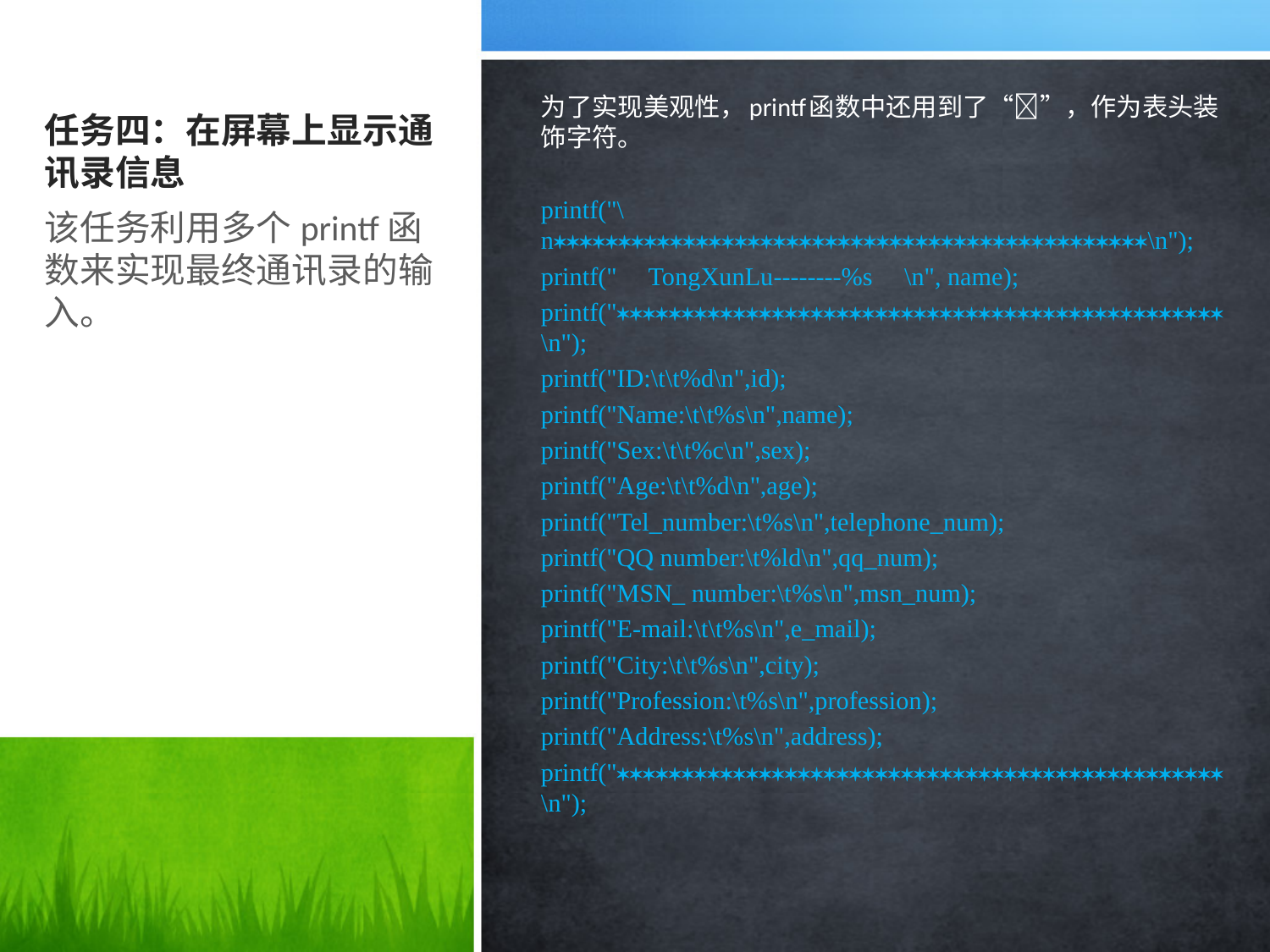

# 任务四：在屏幕上显示通讯录信息
为了实现美观性，printf函数中还用到了“∗”，作为表头装饰字符。

printf("\n∗∗∗∗∗∗∗∗∗∗∗∗∗∗∗∗∗∗∗∗∗∗∗∗∗∗∗∗∗∗∗∗∗∗∗∗∗∗∗∗∗∗∗∗∗∗\n");
printf("     TongXunLu--------%s     \n", name);
printf("∗∗∗∗∗∗∗∗∗∗∗∗∗∗∗∗∗∗∗∗∗∗∗∗∗∗∗∗∗∗∗∗∗∗∗∗∗∗∗∗∗∗∗∗∗∗∗\n");
printf("ID:\t\t%d\n",id);
printf("Name:\t\t%s\n",name);
printf("Sex:\t\t%c\n",sex);
printf("Age:\t\t%d\n",age);
printf("Tel_number:\t%s\n",telephone_num);
printf("QQ number:\t%ld\n",qq_num);
printf("MSN_ number:\t%s\n",msn_num);
printf("E-mail:\t\t%s\n",e_mail);
printf("City:\t\t%s\n",city);
printf("Profession:\t%s\n",profession);
printf("Address:\t%s\n",address);
printf("∗∗∗∗∗∗∗∗∗∗∗∗∗∗∗∗∗∗∗∗∗∗∗∗∗∗∗∗∗∗∗∗∗∗∗∗∗∗∗∗∗∗∗∗∗∗∗\n");

该任务利用多个printf函数来实现最终通讯录的输入。